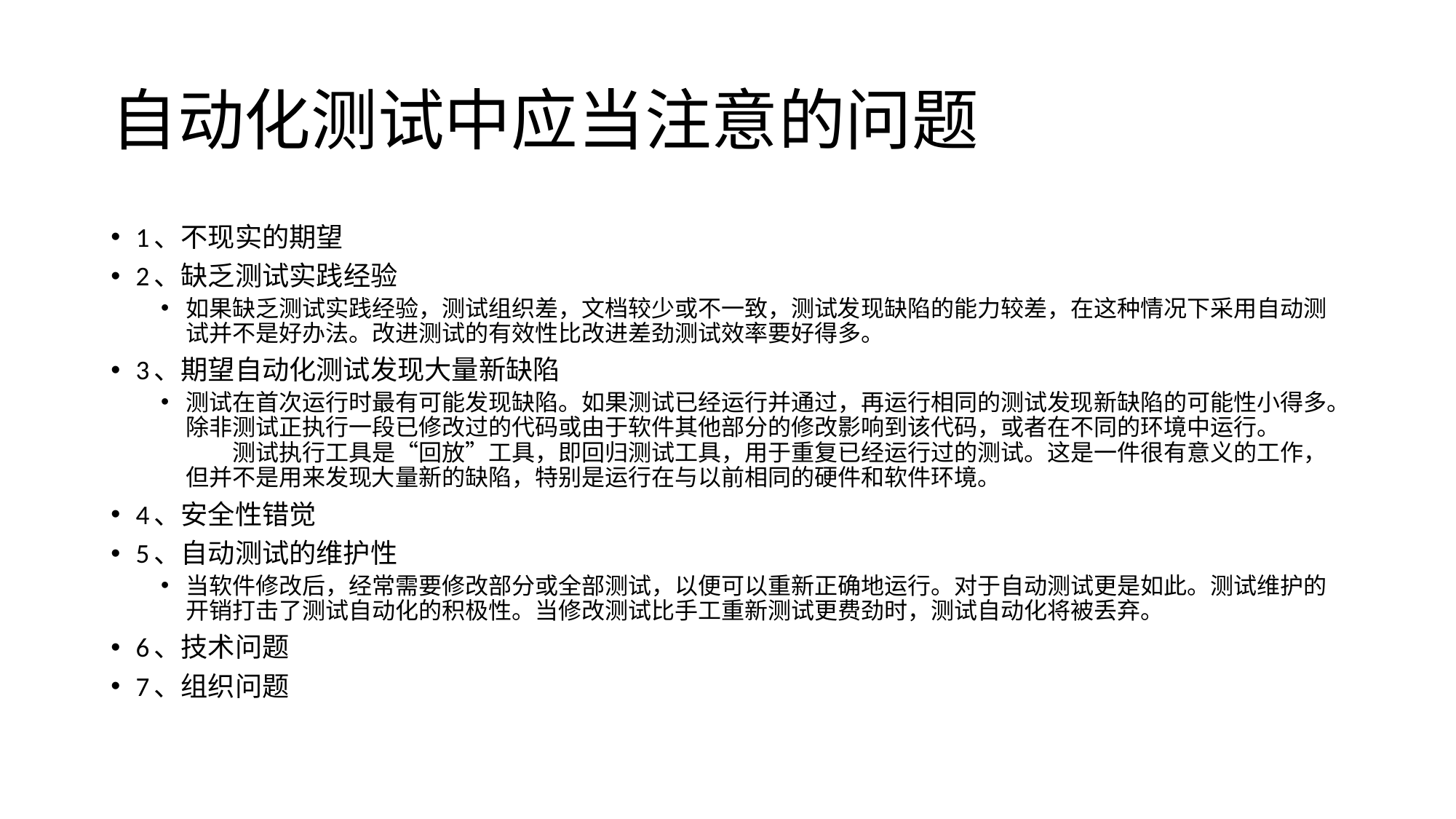

# 自动化测试中应当注意的问题
1、不现实的期望
2、缺乏测试实践经验
如果缺乏测试实践经验，测试组织差，文档较少或不一致，测试发现缺陷的能力较差，在这种情况下采用自动测试并不是好办法。改进测试的有效性比改进差劲测试效率要好得多。
3、期望自动化测试发现大量新缺陷
测试在首次运行时最有可能发现缺陷。如果测试已经运行并通过，再运行相同的测试发现新缺陷的可能性小得多。除非测试正执行一段已修改过的代码或由于软件其他部分的修改影响到该代码，或者在不同的环境中运行。
　　测试执行工具是“回放”工具，即回归测试工具，用于重复已经运行过的测试。这是一件很有意义的工作，但并不是用来发现大量新的缺陷，特别是运行在与以前相同的硬件和软件环境。
4、安全性错觉
5、自动测试的维护性
当软件修改后，经常需要修改部分或全部测试，以便可以重新正确地运行。对于自动测试更是如此。测试维护的开销打击了测试自动化的积极性。当修改测试比手工重新测试更费劲时，测试自动化将被丢弃。
6、技术问题
7、组织问题